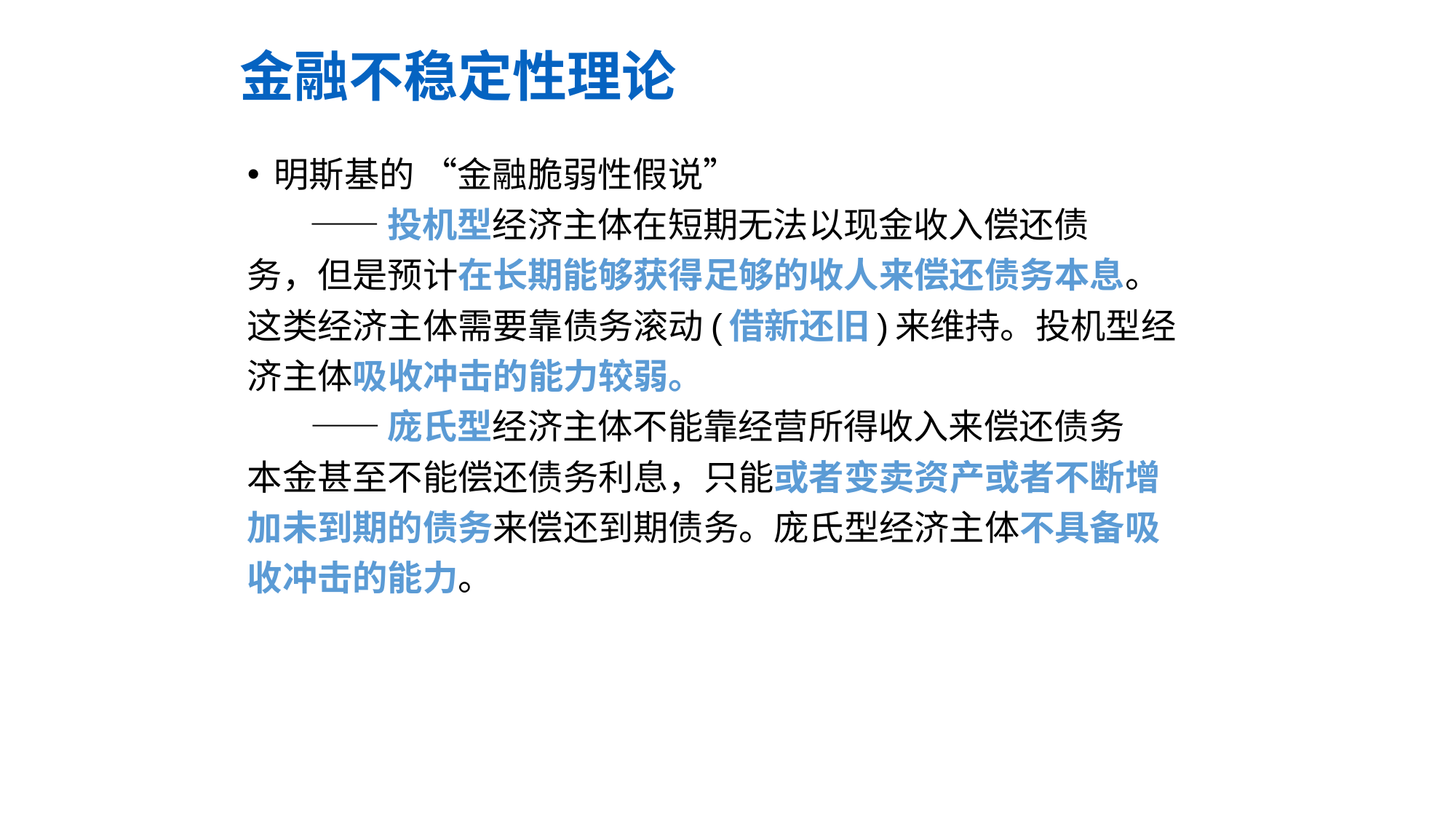

金融不稳定性理论
明斯基的 “金融脆弱性假说”
        ——投机型经济主体在短期无法以现金收入偿还债
务，但是预计在长期能够获得足够的收人来偿还债务本息。
这类经济主体需要靠债务滚动(借新还旧)来维持。投机型经
济主体吸收冲击的能力较弱。
        ——庞氏型经济主体不能靠经营所得收入来偿还债务
本金甚至不能偿还债务利息，只能或者变卖资产或者不断增
加未到期的债务来偿还到期债务。庞氏型经济主体不具备吸
收冲击的能力。